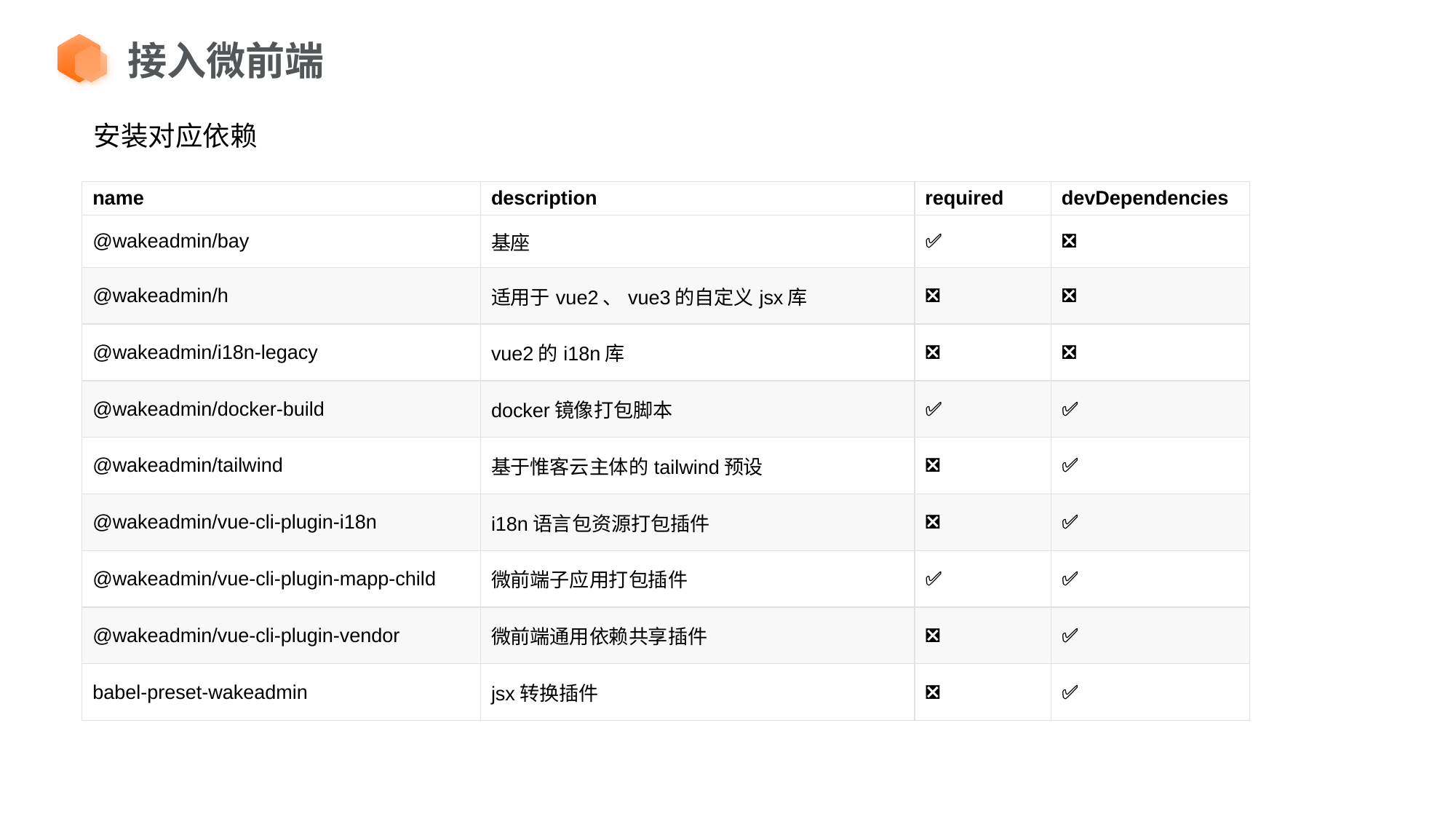

接入微前端
安装对应依赖
| name | description | required | devDependencies |
| --- | --- | --- | --- |
| @wakeadmin/bay | 基座 | ✅ | ❎ |
| @wakeadmin/h | 适用于vue2、vue3的自定义jsx库 | ❎ | ❎ |
| @wakeadmin/i18n-legacy | vue2的i18n库 | ❎ | ❎ |
| @wakeadmin/docker-build | docker镜像打包脚本 | ✅ | ✅ |
| @wakeadmin/tailwind | 基于惟客云主体的tailwind预设 | ❎ | ✅ |
| @wakeadmin/vue-cli-plugin-i18n | i18n语言包资源打包插件 | ❎ | ✅ |
| @wakeadmin/vue-cli-plugin-mapp-child | 微前端子应用打包插件 | ✅ | ✅ |
| @wakeadmin/vue-cli-plugin-vendor | 微前端通用依赖共享插件 | ❎ | ✅ |
| babel-preset-wakeadmin | jsx转换插件 | ❎ | ✅ |